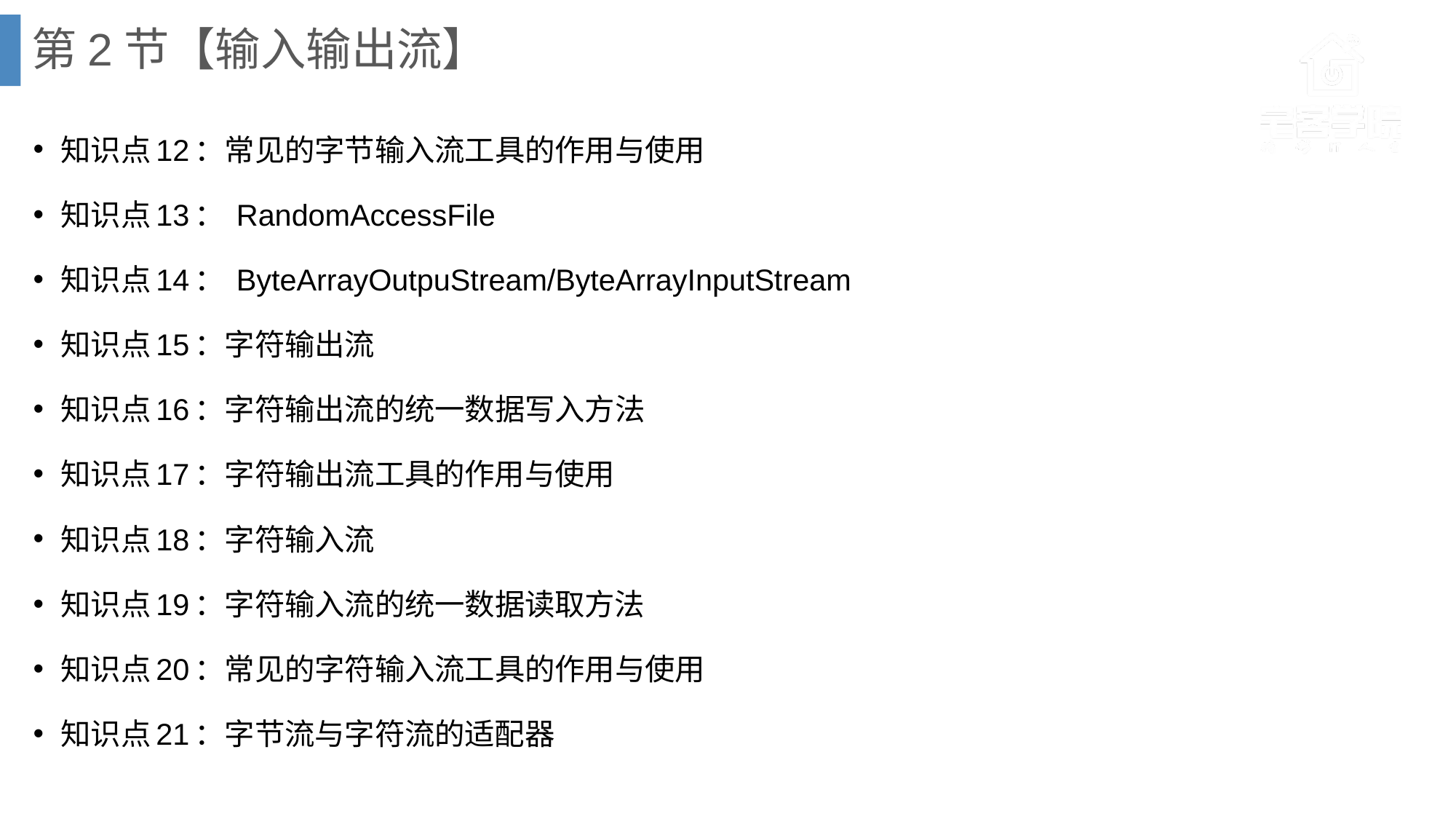

# 第2节【输入输出流】
知识点12：常见的字节输入流工具的作用与使用
知识点13： RandomAccessFile
知识点14： ByteArrayOutpuStream/ByteArrayInputStream
知识点15：字符输出流
知识点16：字符输出流的统一数据写入方法
知识点17：字符输出流工具的作用与使用
知识点18：字符输入流
知识点19：字符输入流的统一数据读取方法
知识点20：常见的字符输入流工具的作用与使用
知识点21：字节流与字符流的适配器